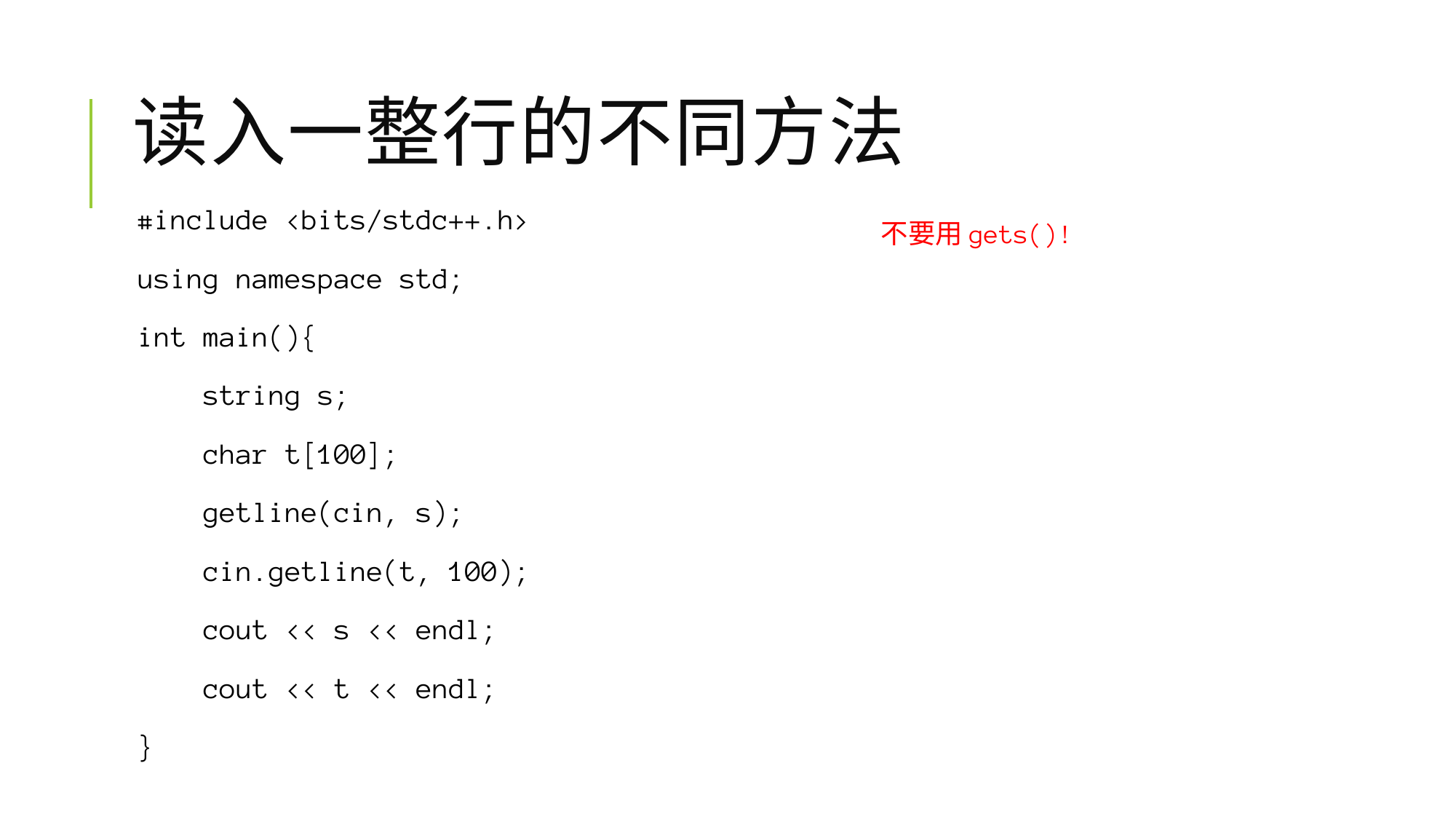

# 读入一整行的不同方法
#include <bits/stdc++.h>
using namespace std;
int main(){
    string s;
    char t[100];
    getline(cin, s);
    cin.getline(t, 100);
    cout << s << endl;
    cout << t << endl;
}
不要用gets()!